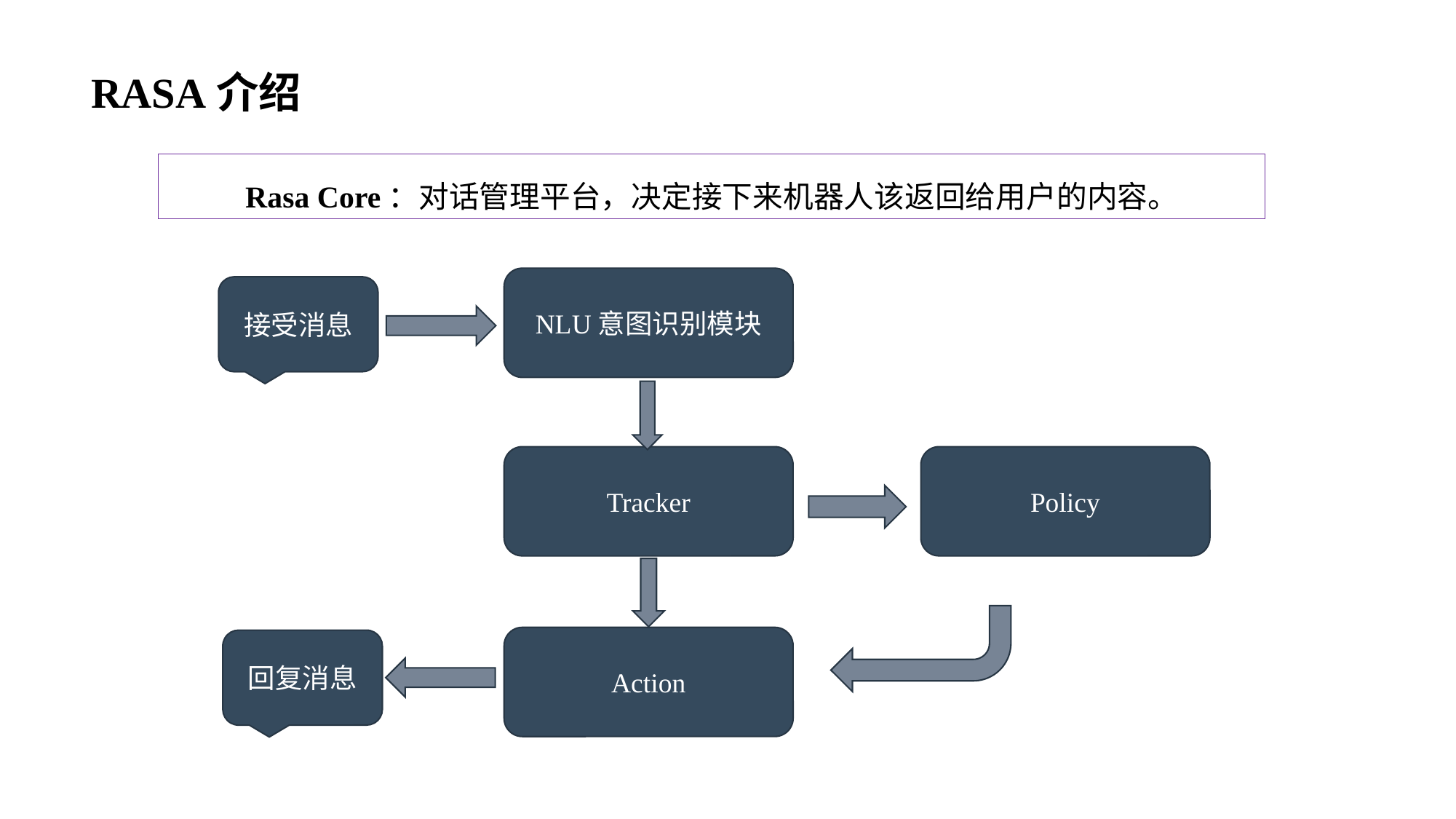

# RASA介绍
Rasa Core：对话管理平台，决定接下来机器人该返回给用户的内容。
NLU意图识别模块
接受消息

Tracker
Policy

Action
回复消息

9